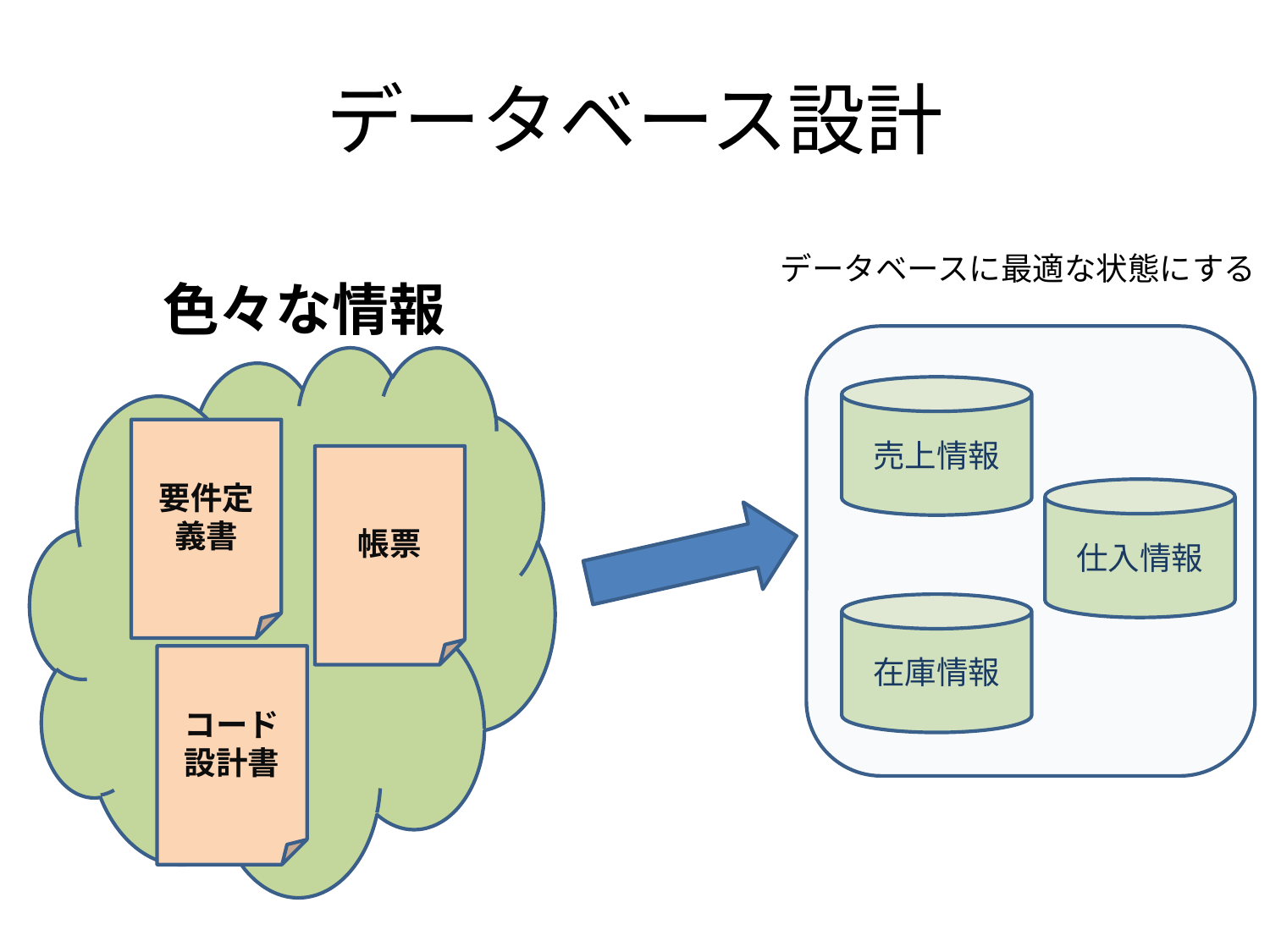

# データベース設計
データベースに最適な状態にする
色々な情報

要件定義書
帳票
コード設計書
売上情報
仕入情報

在庫情報